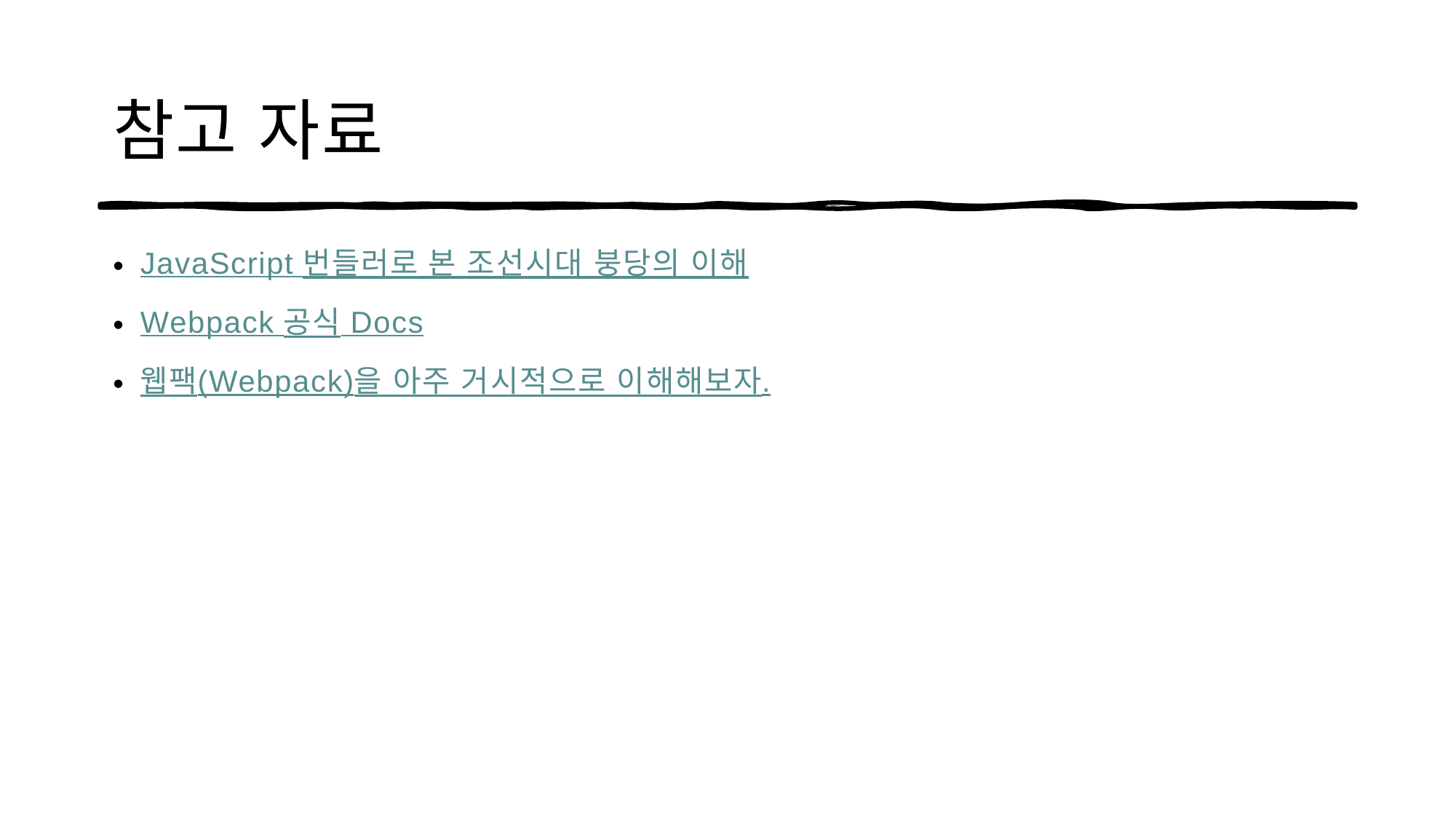

# 참고 자료
JavaScript 번들러로 본 조선시대 붕당의 이해
Webpack 공식 Docs
웹팩(Webpack)을 아주 거시적으로 이해해보자.